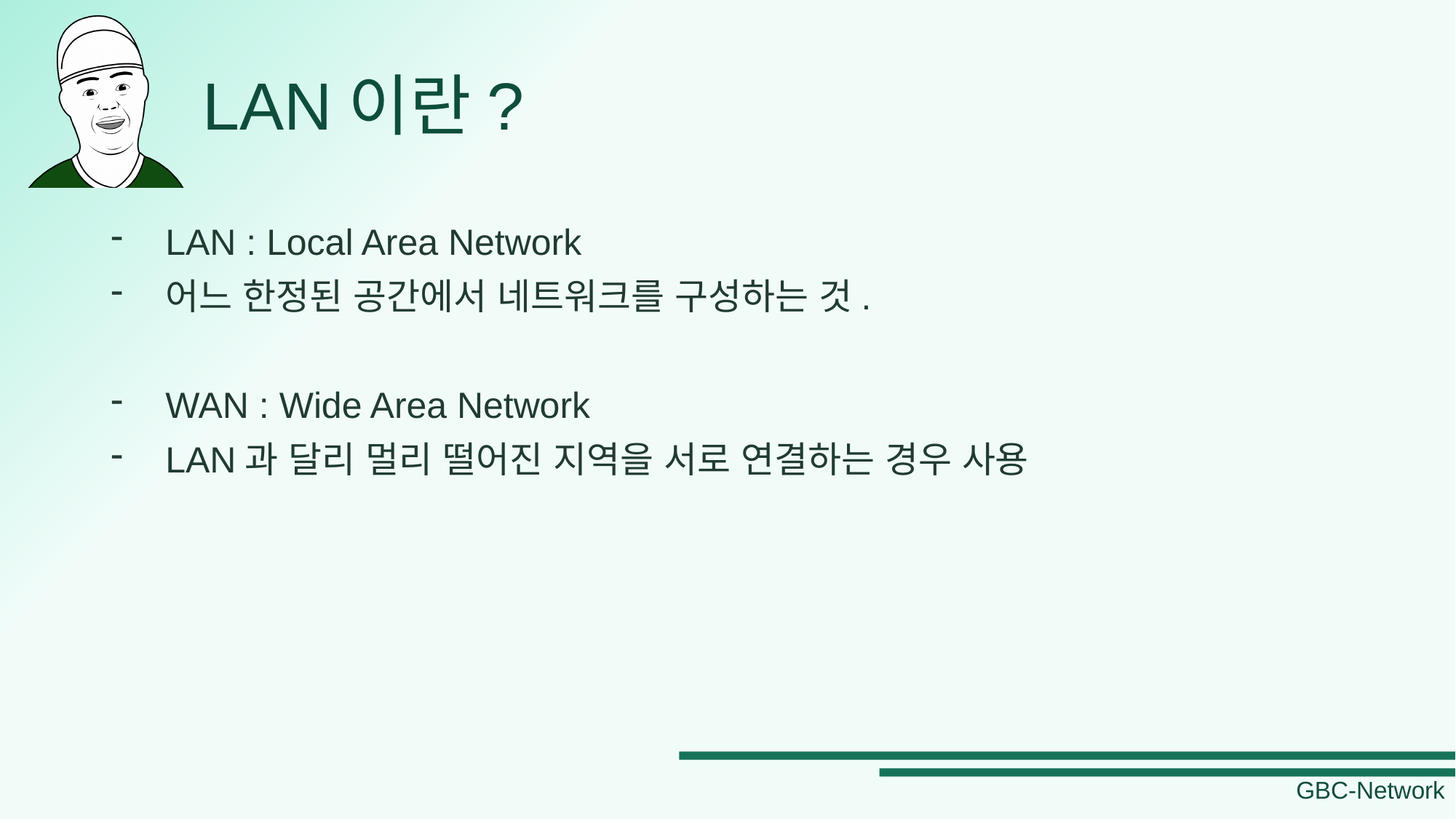

# LAN이란?
LAN : Local Area Network
어느 한정된 공간에서 네트워크를 구성하는 것.

WAN : Wide Area Network
LAN과 달리 멀리 떨어진 지역을 서로 연결하는 경우 사용